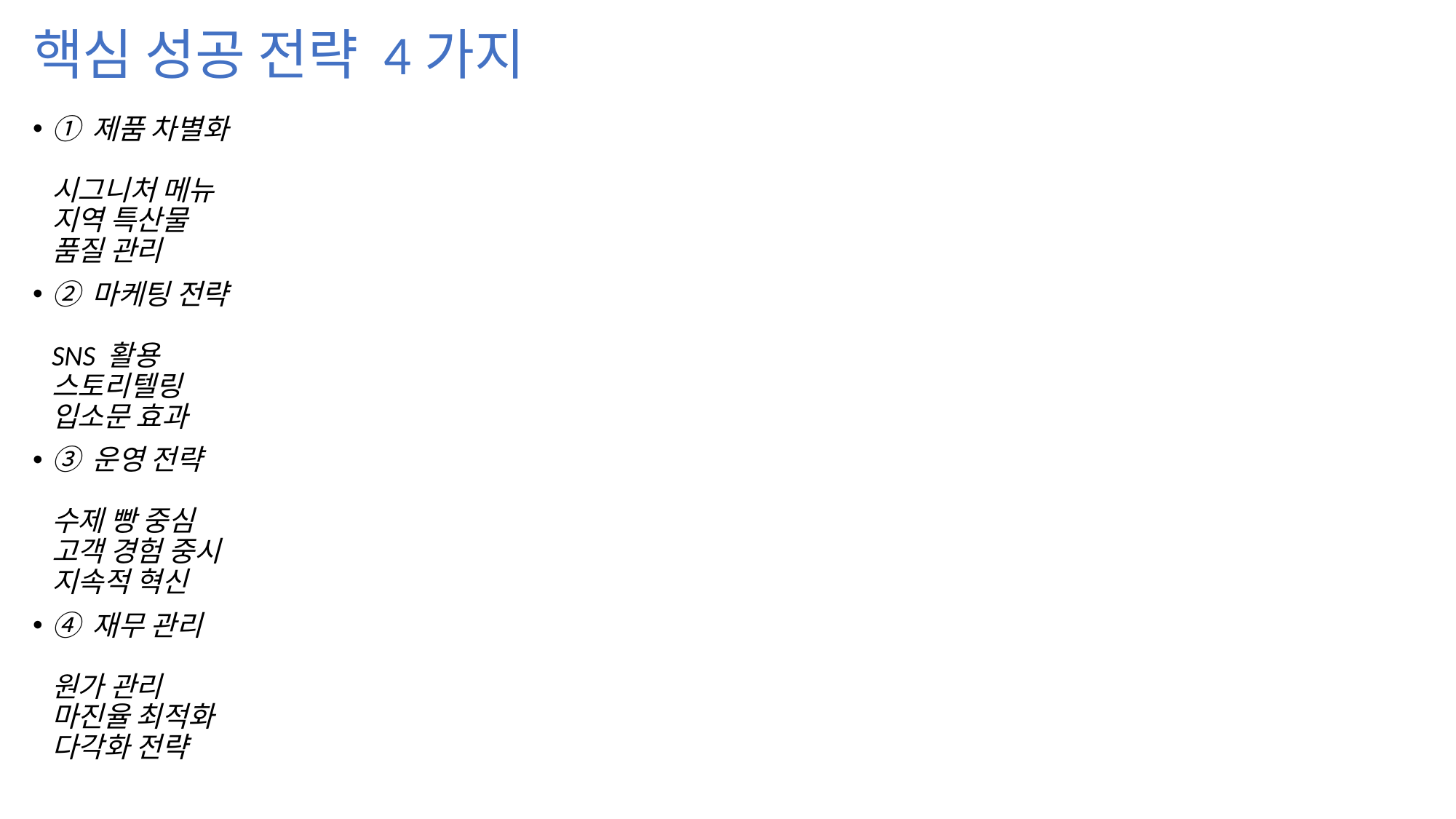

# 핵심 성공 전략 4가지
① 제품 차별화
시그니처 메뉴
지역 특산물
품질 관리
② 마케팅 전략
SNS 활용
스토리텔링
입소문 효과
③ 운영 전략
수제 빵 중심
고객 경험 중시
지속적 혁신
④ 재무 관리
원가 관리
마진율 최적화
다각화 전략